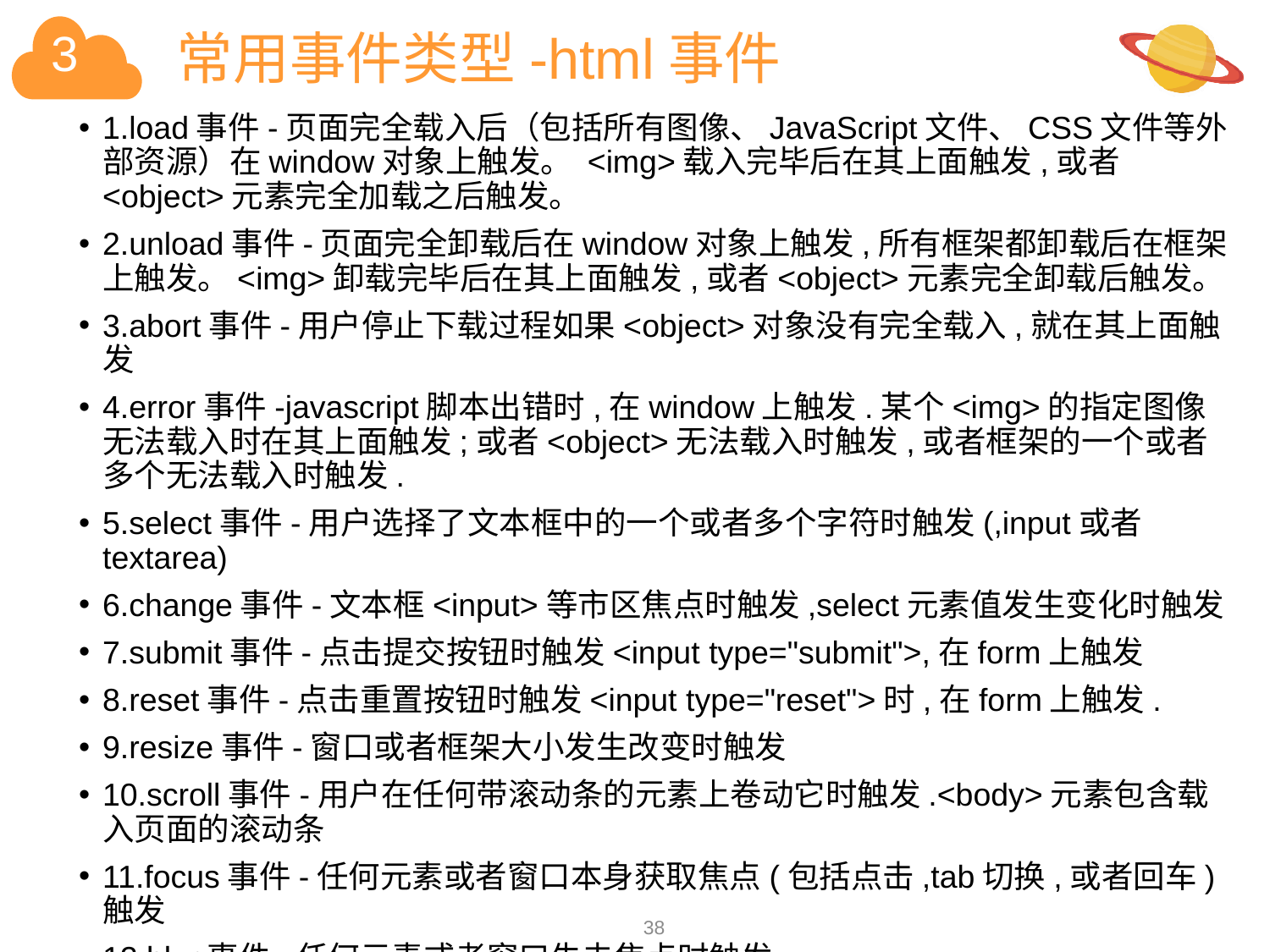

# 常用事件类型-html事件
1.load事件-页面完全载入后（包括所有图像、JavaScript文件、CSS文件等外部资源）在window对象上触发。 <img>载入完毕后在其上面触发,或者<object>元素完全加载之后触发。
2.unload事件-页面完全卸载后在window对象上触发,所有框架都卸载后在框架上触发。<img>卸载完毕后在其上面触发,或者<object>元素完全卸载后触发。
3.abort事件-用户停止下载过程如果<object>对象没有完全载入,就在其上面触发
4.error事件-javascript脚本出错时,在window上触发.某个<img>的指定图像无法载入时在其上面触发;或者<object>无法载入时触发,或者框架的一个或者多个无法载入时触发.
5.select事件-用户选择了文本框中的一个或者多个字符时触发(,input或者textarea)
6.change事件-文本框<input>等市区焦点时触发,select元素值发生变化时触发
7.submit事件-点击提交按钮时触发<input type="submit">,在form上触发
8.reset事件-点击重置按钮时触发<input type="reset">时,在form上触发.
9.resize事件-窗口或者框架大小发生改变时触发
10.scroll事件-用户在任何带滚动条的元素上卷动它时触发.<body>元素包含载入页面的滚动条
11.focus事件-任何元素或者窗口本身获取焦点(包括点击,tab切换,或者回车)触发
12.blur事件-任何元素或者窗口失去焦点时触发.

38